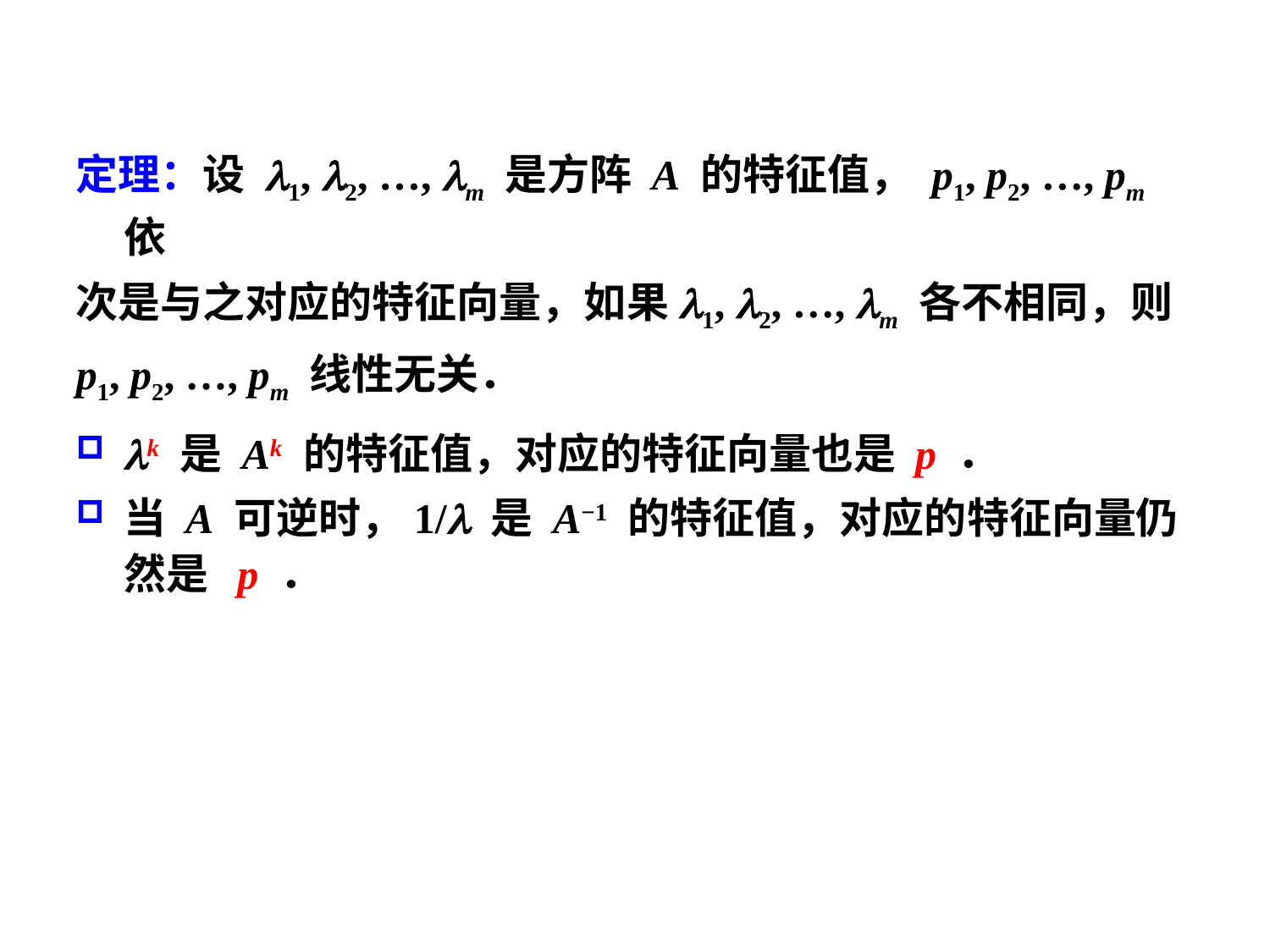

定理：设 λ1, λ2, …, λm 是方阵 A 的特征值， p1, p2, …, pm 依
次是与之对应的特征向量，如果λ1, λ2, …, λm 各不相同，则
p1, p2, …, pm 线性无关．

λk 是 Ak 的特征值，对应的特征向量也是 p ．
当 A 可逆时，1/λ 是 A−1 的特征值，对应的特征向量仍然是  p ．